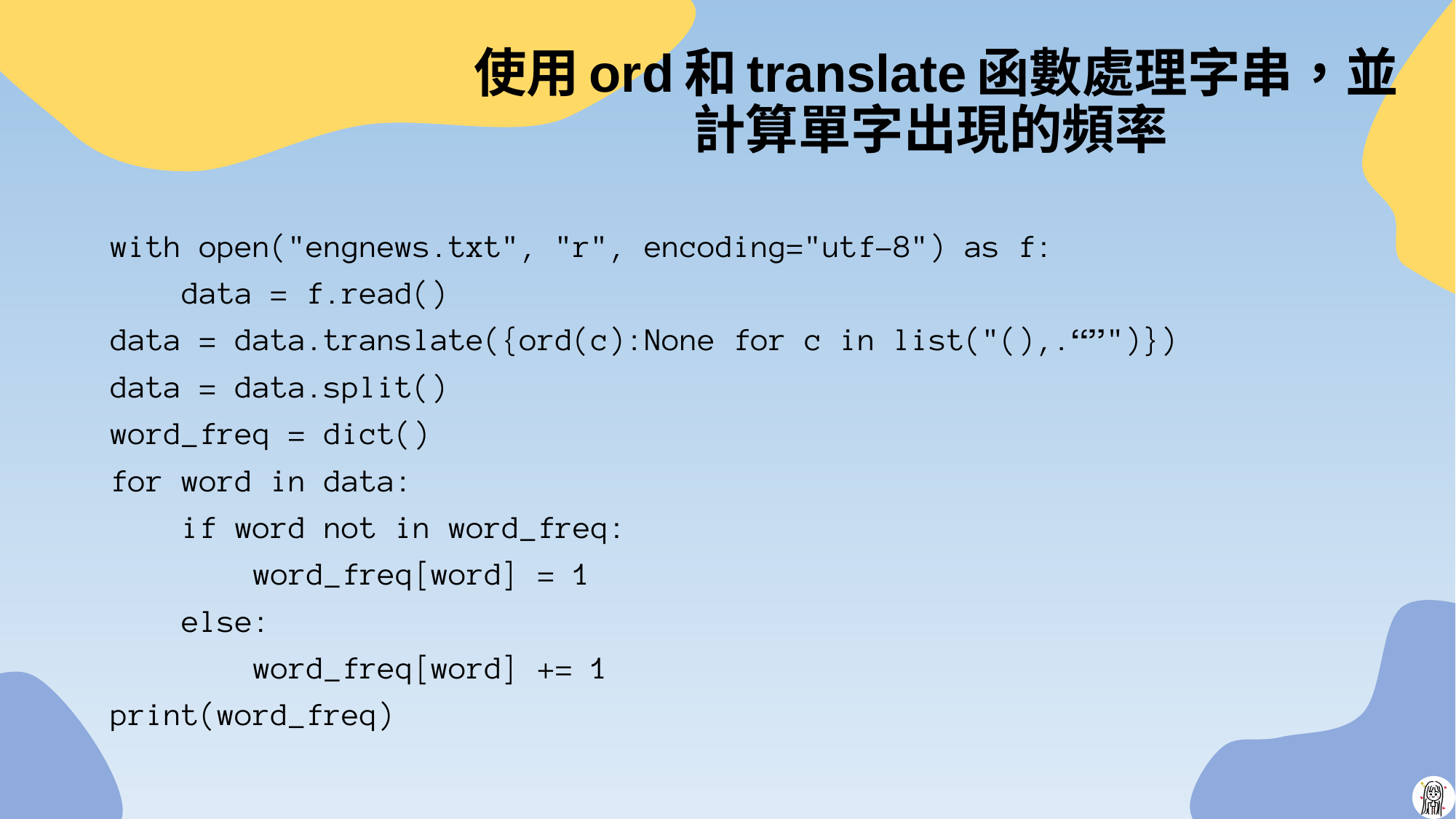

# 使用ord和translate函數處理字串，並計算單字出現的頻率
with open("engnews.txt", "r", encoding="utf-8") as f:
    data = f.read()
data = data.translate({ord(c):None for c in list("(),.“”")})
data = data.split()
word_freq = dict()
for word in data:
    if word not in word_freq:
        word_freq[word] = 1
    else:
        word_freq[word] += 1
print(word_freq)
15